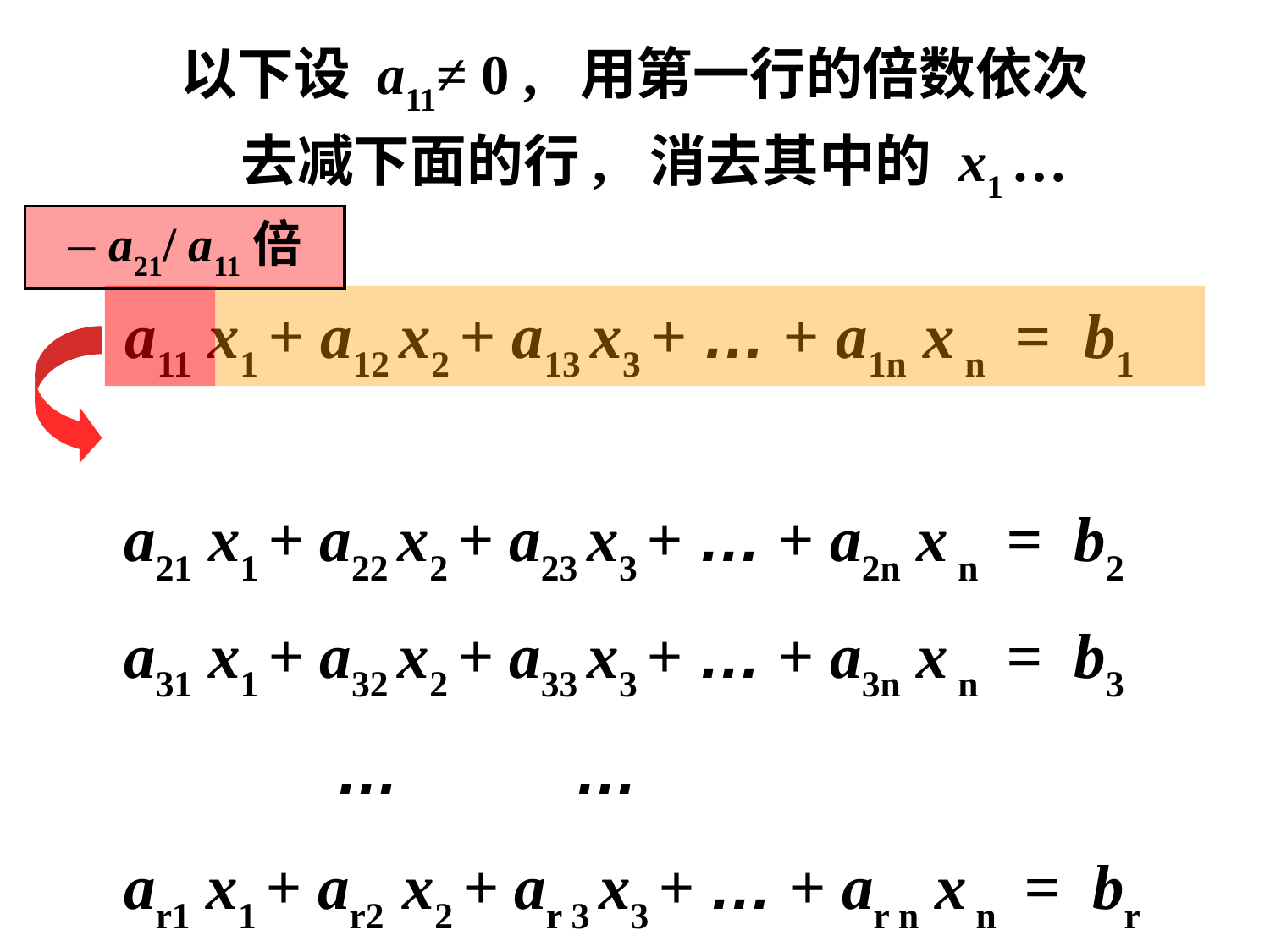

# 以下设 a11≠ 0 ,  用第一行的倍数依次 去减下面的行,  消去其中的 x1 …
– a21/ a11倍
   a11 x1 + a12 x2 + a13 x3 + … + a1n x n   =  b1
   a21 x1 + a22 x2 + a23 x3 + … + a2n x n   =  b2
   a31 x1 + a32 x2 + a33 x3 + … + a3n x n   =  b3
                            …           …
   ar1 x1 + ar2  x2 + ar 3 x3 + … + ar n x n   =  br